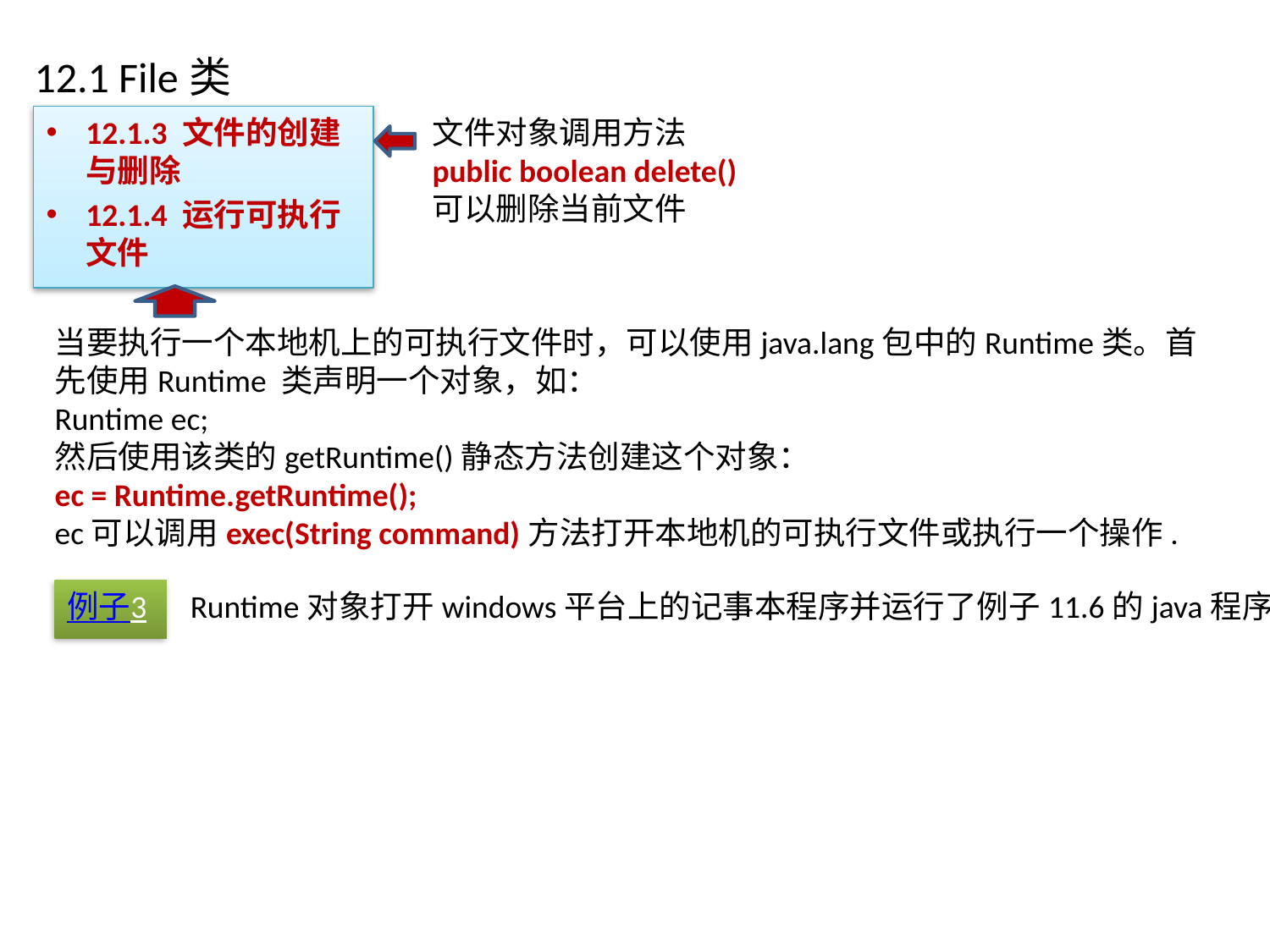

# 12.1 File类
12.1.3 文件的创建与删除
12.1.4 运行可执行文件
文件对象调用方法
public boolean delete()
可以删除当前文件

当要执行一个本地机上的可执行文件时，可以使用java.lang包中的Runtime类。首先使用Runtime 类声明一个对象，如：
Runtime ec;
然后使用该类的getRuntime()静态方法创建这个对象：
ec = Runtime.getRuntime();
ec可以调用exec(String command)方法打开本地机的可执行文件或执行一个操作.
例子3
Runtime对象打开windows平台上的记事本程序并运行了例子11.6的java程序。